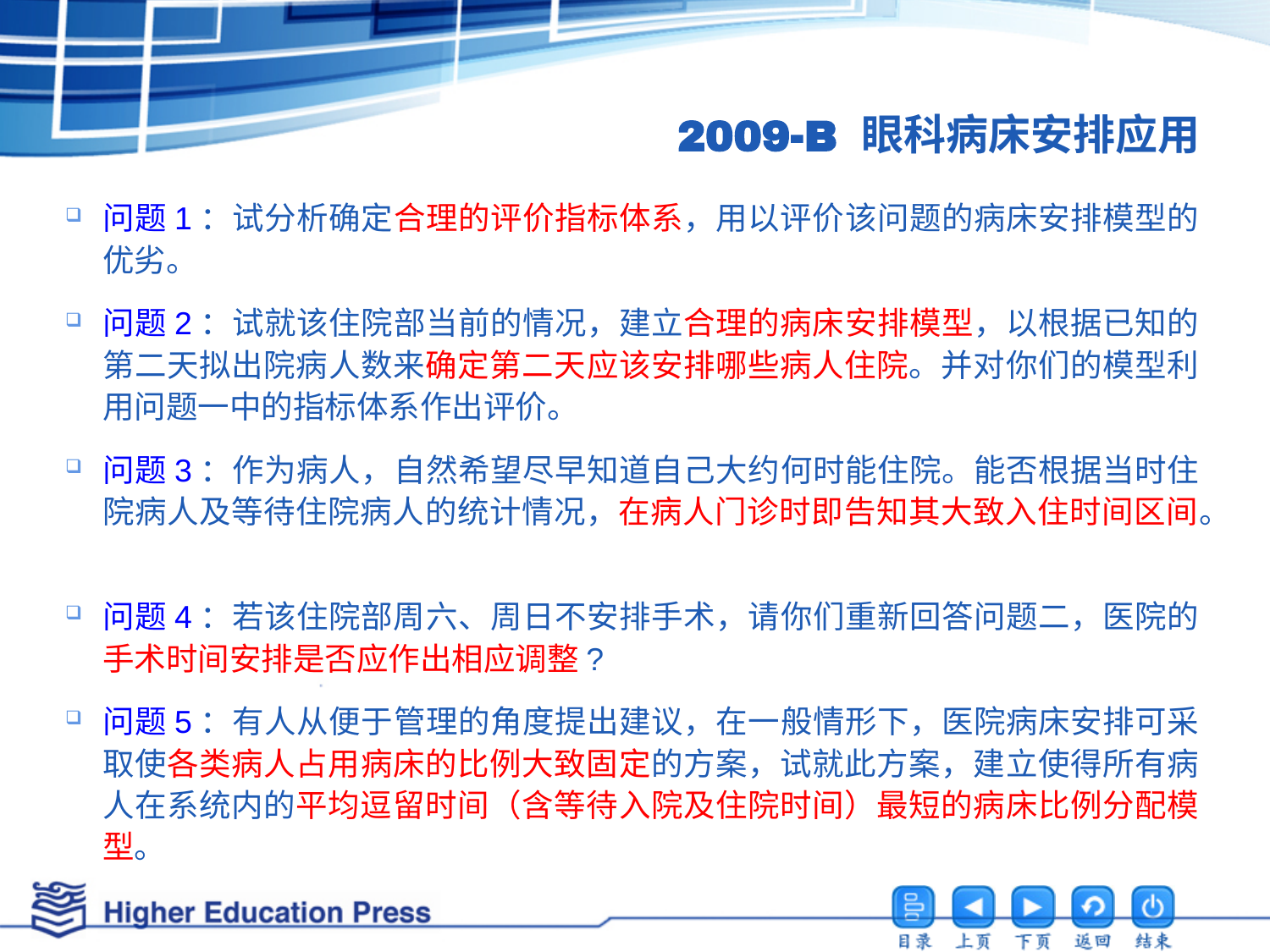

# 2009-B 眼科病床安排应用
问题1：试分析确定合理的评价指标体系，用以评价该问题的病床安排模型的优劣。
问题2：试就该住院部当前的情况，建立合理的病床安排模型，以根据已知的第二天拟出院病人数来确定第二天应该安排哪些病人住院。并对你们的模型利用问题一中的指标体系作出评价。
问题3：作为病人，自然希望尽早知道自己大约何时能住院。能否根据当时住院病人及等待住院病人的统计情况，在病人门诊时即告知其大致入住时间区间。
问题4：若该住院部周六、周日不安排手术，请你们重新回答问题二，医院的手术时间安排是否应作出相应调整?
问题5：有人从便于管理的角度提出建议，在一般情形下，医院病床安排可采取使各类病人占用病床的比例大致固定的方案，试就此方案，建立使得所有病人在系统内的平均逗留时间（含等待入院及住院时间）最短的病床比例分配模型。